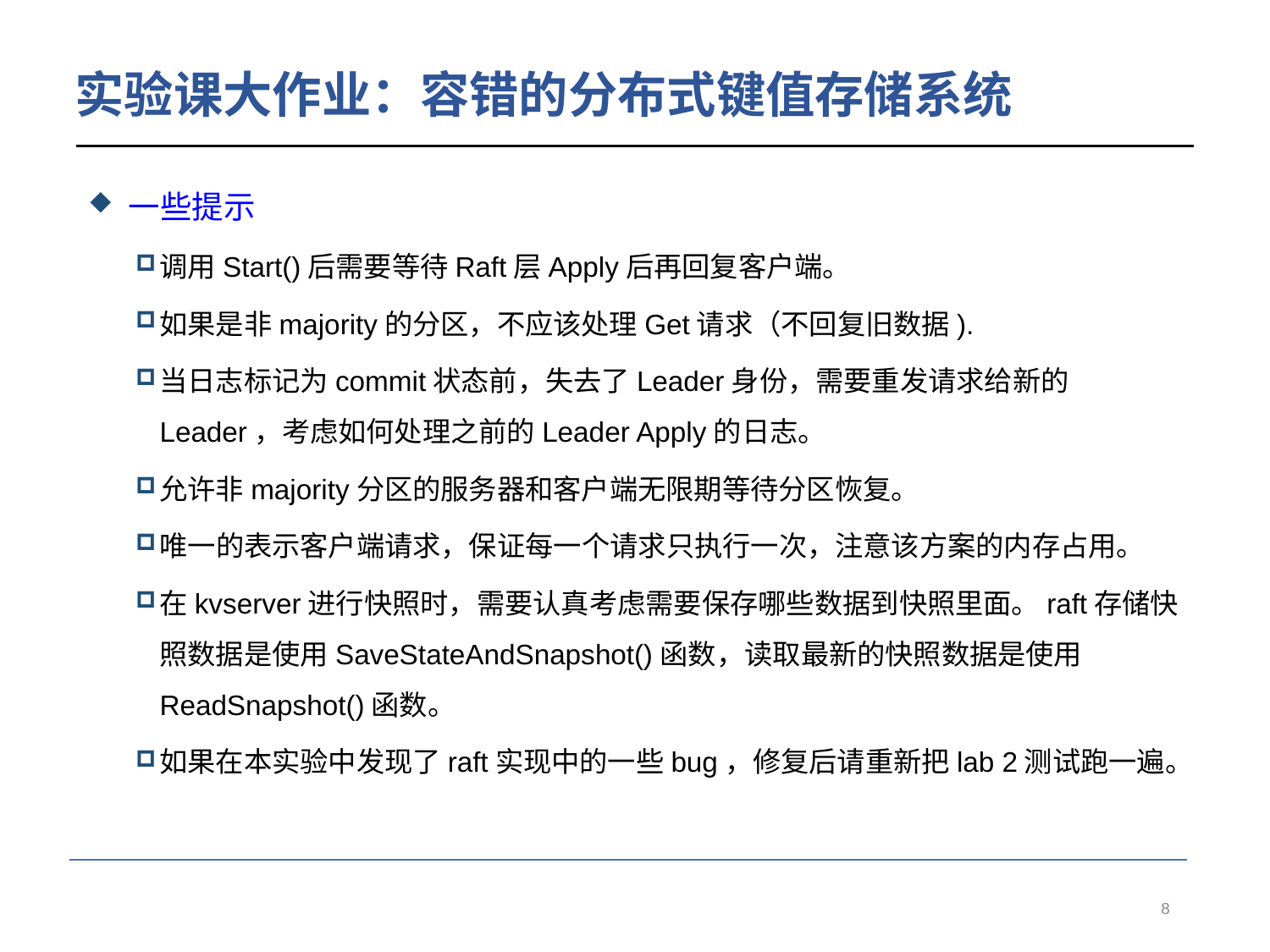

# 实验课大作业：容错的分布式键值存储系统
 一些提示
调用Start()后需要等待Raft层Apply后再回复客户端。
如果是非majority的分区，不应该处理Get请求（不回复旧数据).
当日志标记为commit状态前，失去了Leader身份，需要重发请求给新的Leader，考虑如何处理之前的Leader Apply的日志。
允许非majority分区的服务器和客户端无限期等待分区恢复。
唯一的表示客户端请求，保证每一个请求只执行一次，注意该方案的内存占用。
在kvserver进行快照时，需要认真考虑需要保存哪些数据到快照里面。raft存储快照数据是使用SaveStateAndSnapshot()函数，读取最新的快照数据是使用ReadSnapshot()函数。
如果在本实验中发现了raft实现中的一些bug，修复后请重新把lab 2测试跑一遍。

8